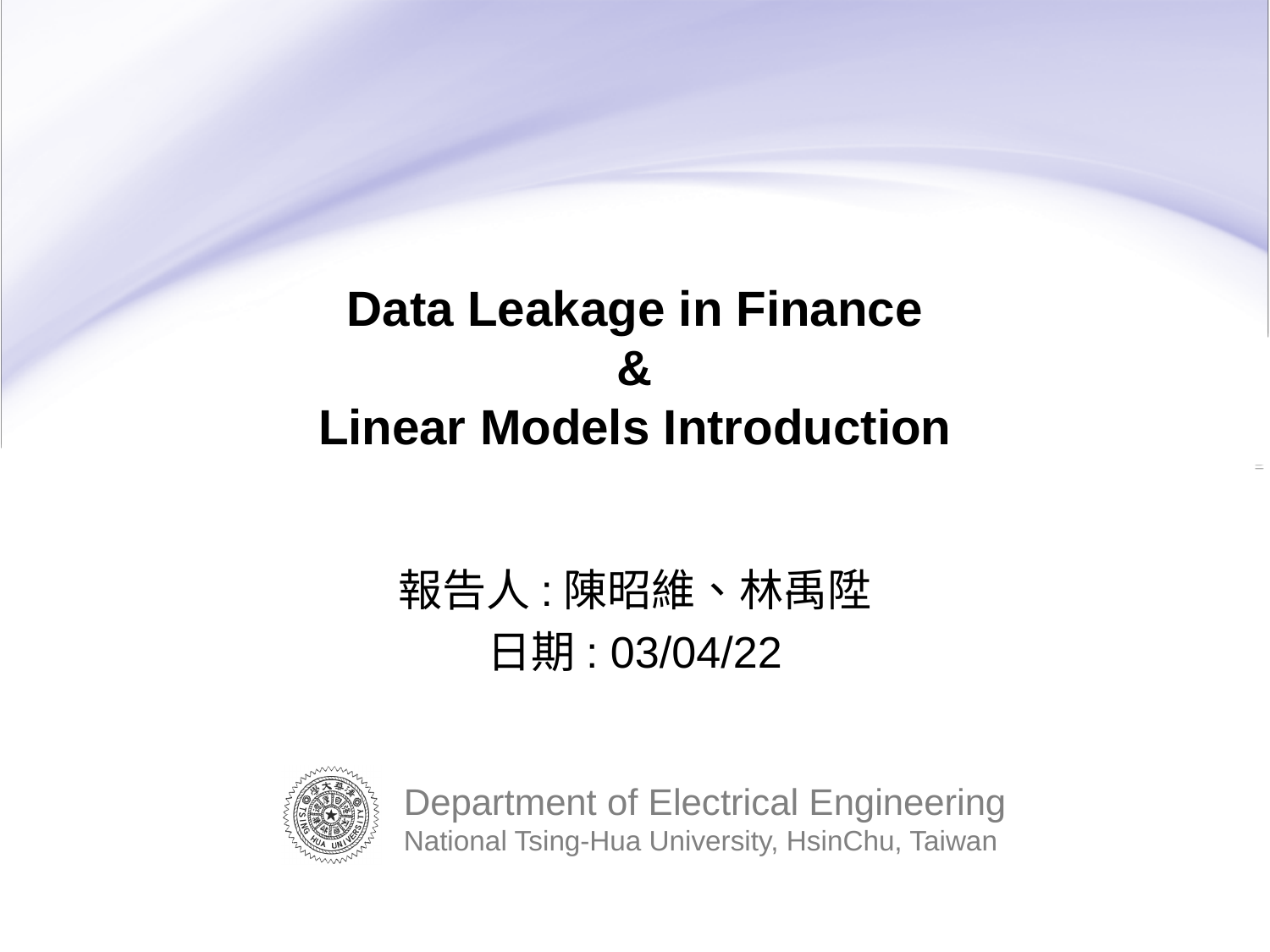

# Data Leakage in Finance & Linear Models Introduction
報告人:陳昭維、林禹陞
日期: 03/04/22